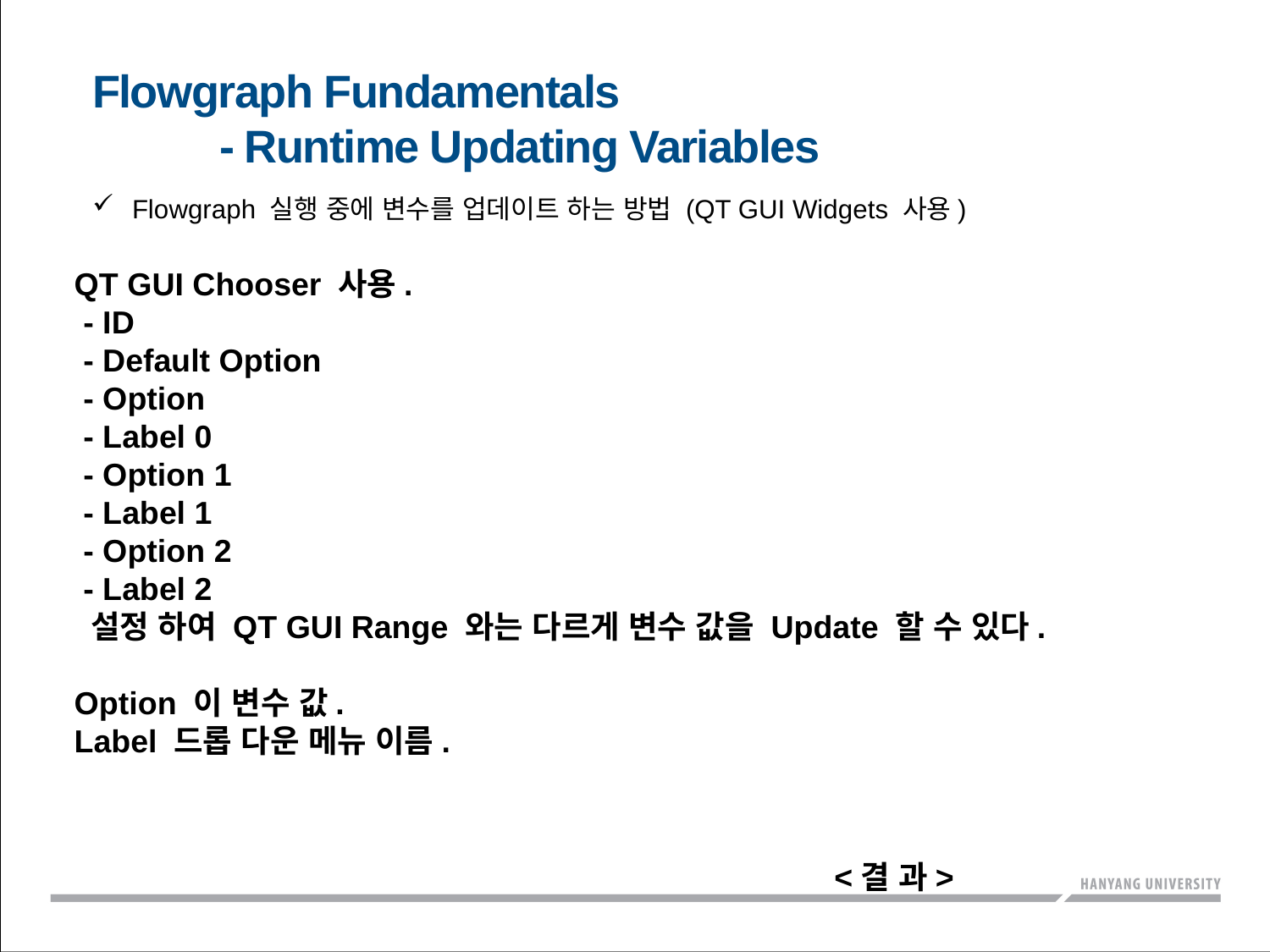

Flowgraph Fundamentals
	- Runtime Updating Variables
Flowgraph 실행 중에 변수를 업데이트 하는 방법 (QT GUI Widgets 사용)

QT GUI Chooser 사용.
 - ID
 - Default Option
 - Option
 - Label 0
 - Option 1
 - Label 1
 - Option 2
 - Label 2
 설정 하여 QT GUI Range 와는 다르게 변수 값을 Update 할 수 있다.

Option 이 변수 값.
Label 드롭 다운 메뉴 이름.
<결 과>